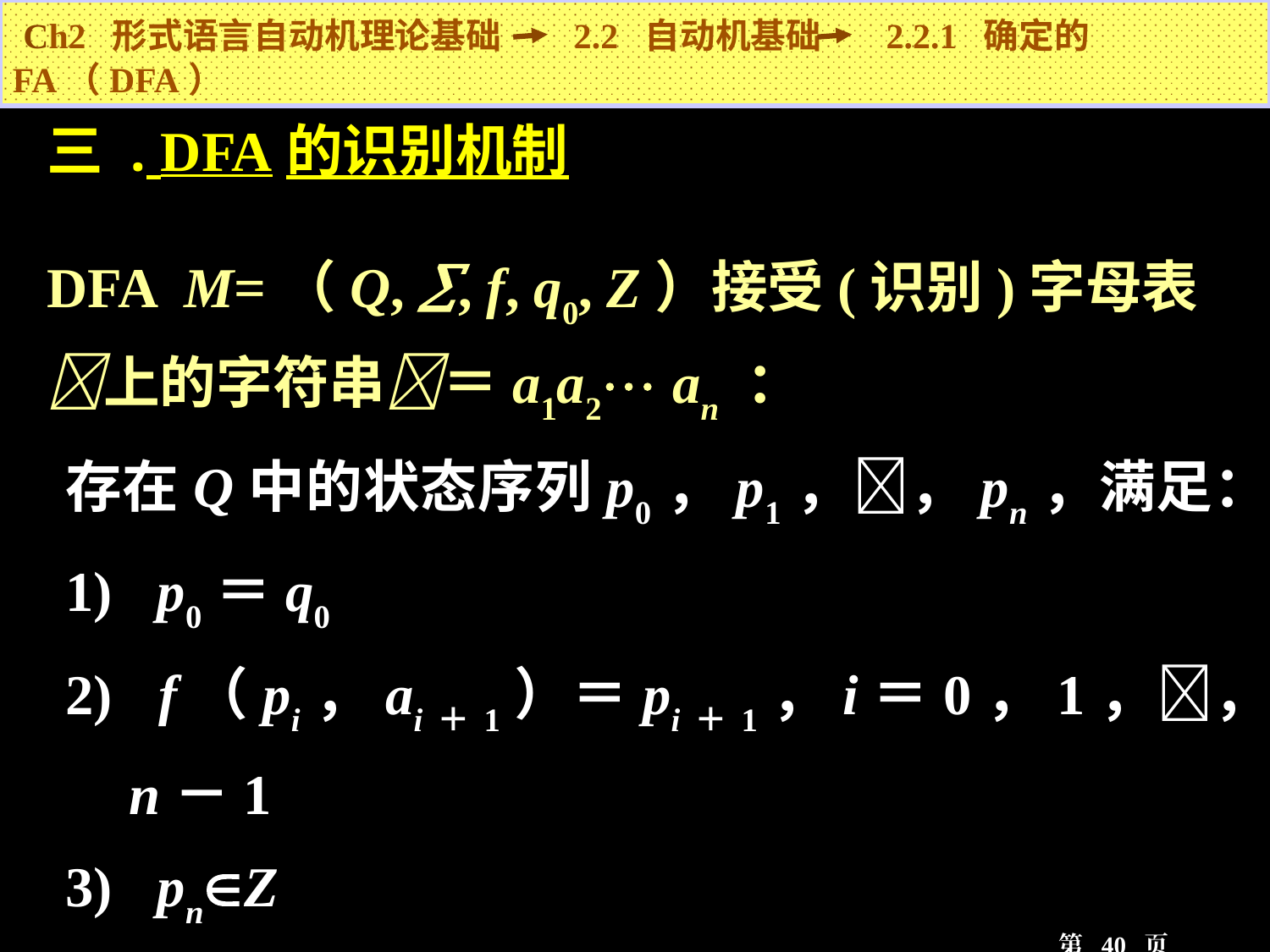

Ch2  形式语言自动机理论基础        2.2  自动机基础       2.2.1  确定的FA（DFA）

三 . DFA的识别机制
DFA  M=（Q, ∑, f, q0, Z）接受(识别)字母表∑上的字符串α＝a1a2… an ：
存在Q中的状态序列p0，p1，…，pn，满足：
  p0＝q0
  f（pi，ai＋1）＝pi＋1，i＝0，1，…，n－1
  pn∈Z